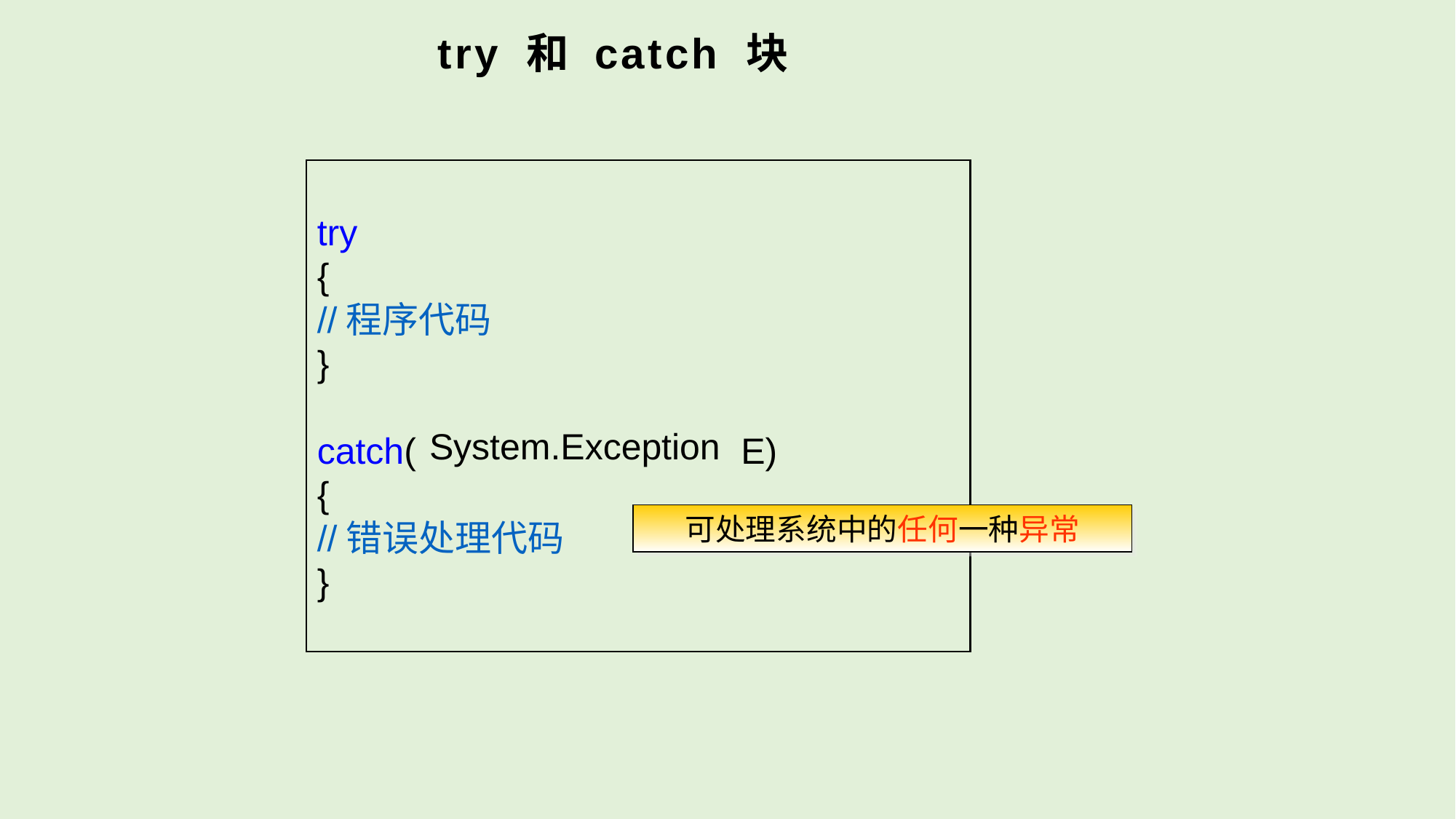

# try 和 catch 块

try
{
//程序代码
}

catch(                                E)
{
//错误处理代码
}

System.Exception
可处理系统中的任何一种异常